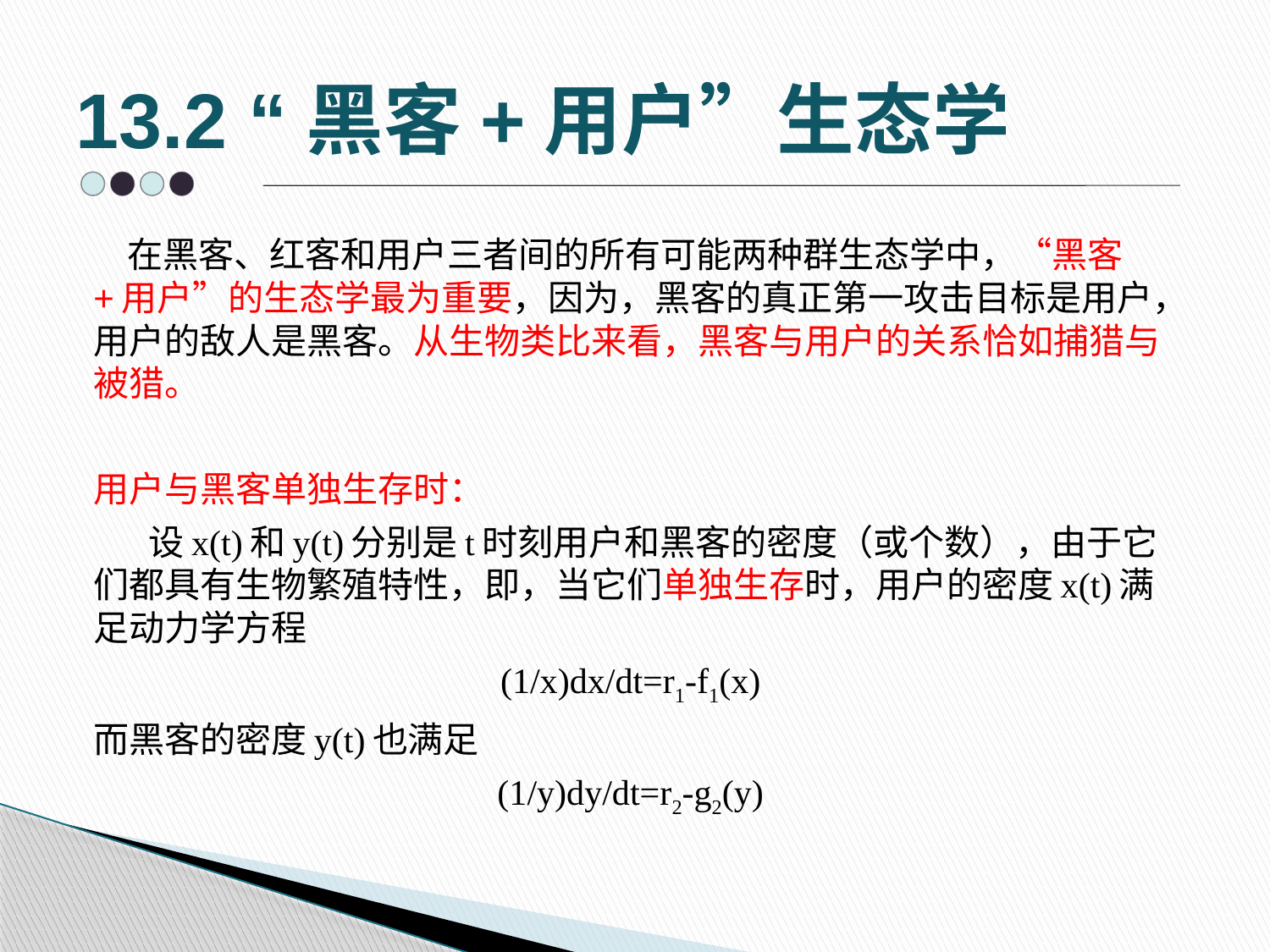

# 13.2 “黑客+用户”生态学

   在黑客、红客和用户三者间的所有可能两种群生态学中，“黑客+用户”的生态学最为重要，因为，黑客的真正第一攻击目标是用户，用户的敌人是黑客。从生物类比来看，黑客与用户的关系恰如捕猎与被猎。

用户与黑客单独生存时：
      设x(t)和y(t)分别是t时刻用户和黑客的密度（或个数），由于它们都具有生物繁殖特性，即，当它们单独生存时，用户的密度x(t)满足动力学方程
(1/x)dx/dt=r1-f1(x)
而黑客的密度y(t)也满足
(1/y)dy/dt=r2-g2(y)